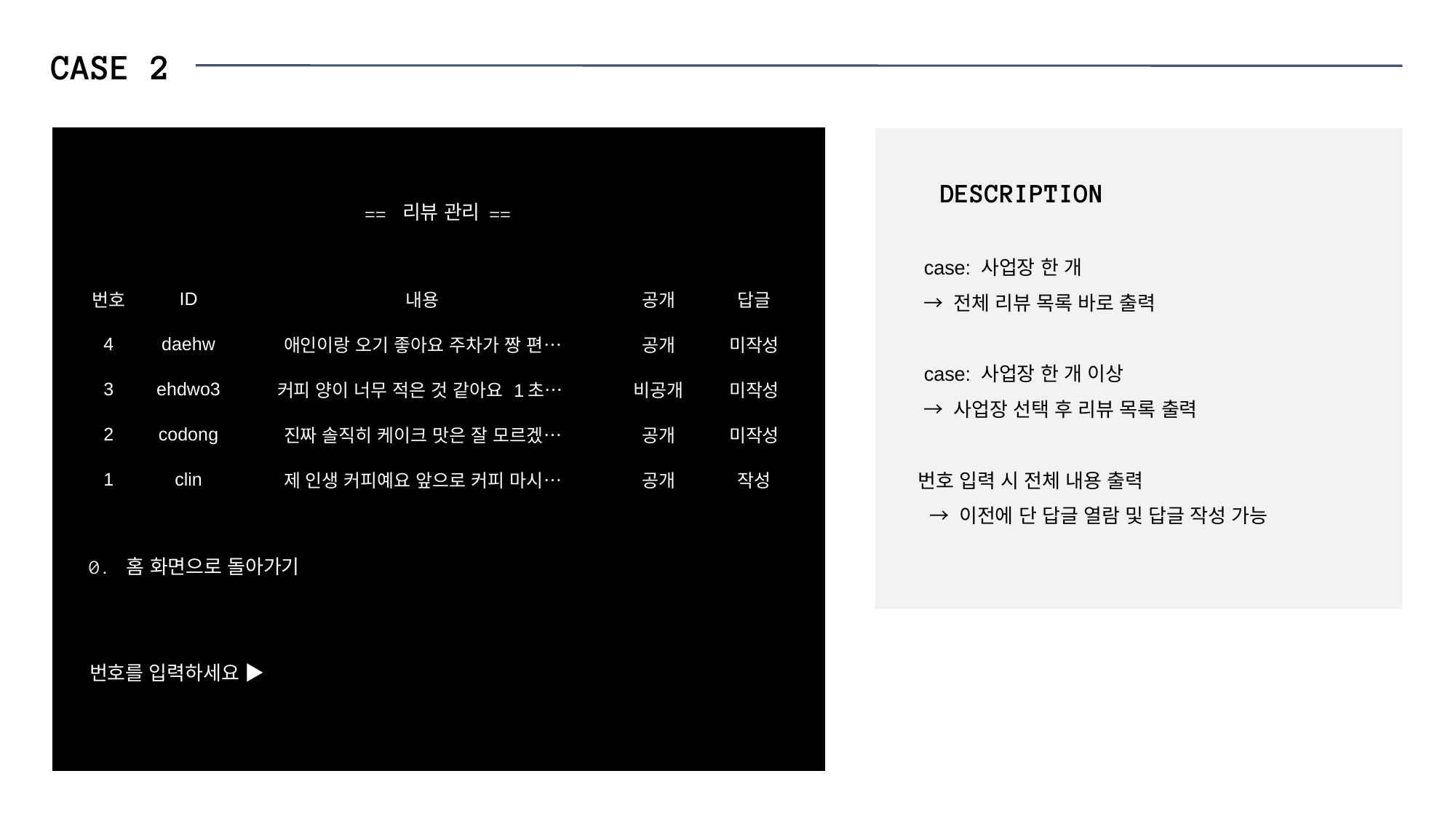

CASE 2

DESCRIPTION

       case: 사업장 한 개
       → 전체 리뷰 목록 바로 출력

       case: 사업장 한 개 이상
       → 사업장 선택 후 리뷰 목록 출력

     번호 입력 시 전체 내용 출력
        → 이전에 단 답글 열람 및 답글 작성 가능

== 리뷰 관리 ==

0. 홈 화면으로 돌아가기

번호를 입력하세요 ▶

| 번호 | ID | 내용 | 공개 | 답글 |
| --- | --- | --- | --- | --- |
| 4 | daehw | 애인이랑 오기 좋아요 주차가 짱 편… | 공개 | 미작성 |
| 3 | ehdwo3 | 커피 양이 너무 적은 것 같아요 1초… | 비공개 | 미작성 |
| 2 | codong | 진짜 솔직히 케이크 맛은 잘 모르겠… | 공개 | 미작성 |
| 1 | clin | 제 인생 커피예요 앞으로 커피 마시… | 공개 | 작성 |